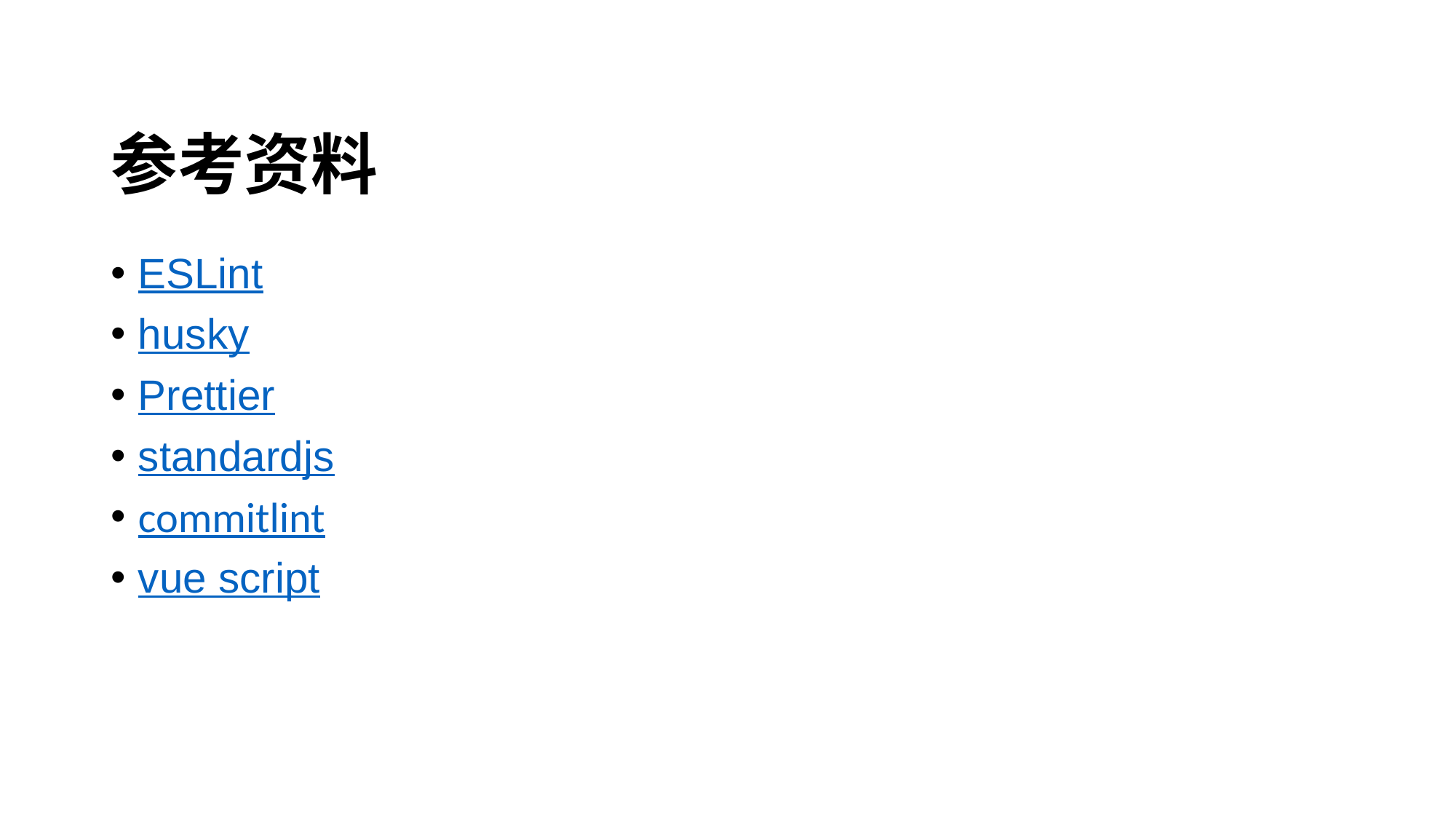

# 参考资料
ESLint
husky
Prettier
standardjs
commitlint
vue script